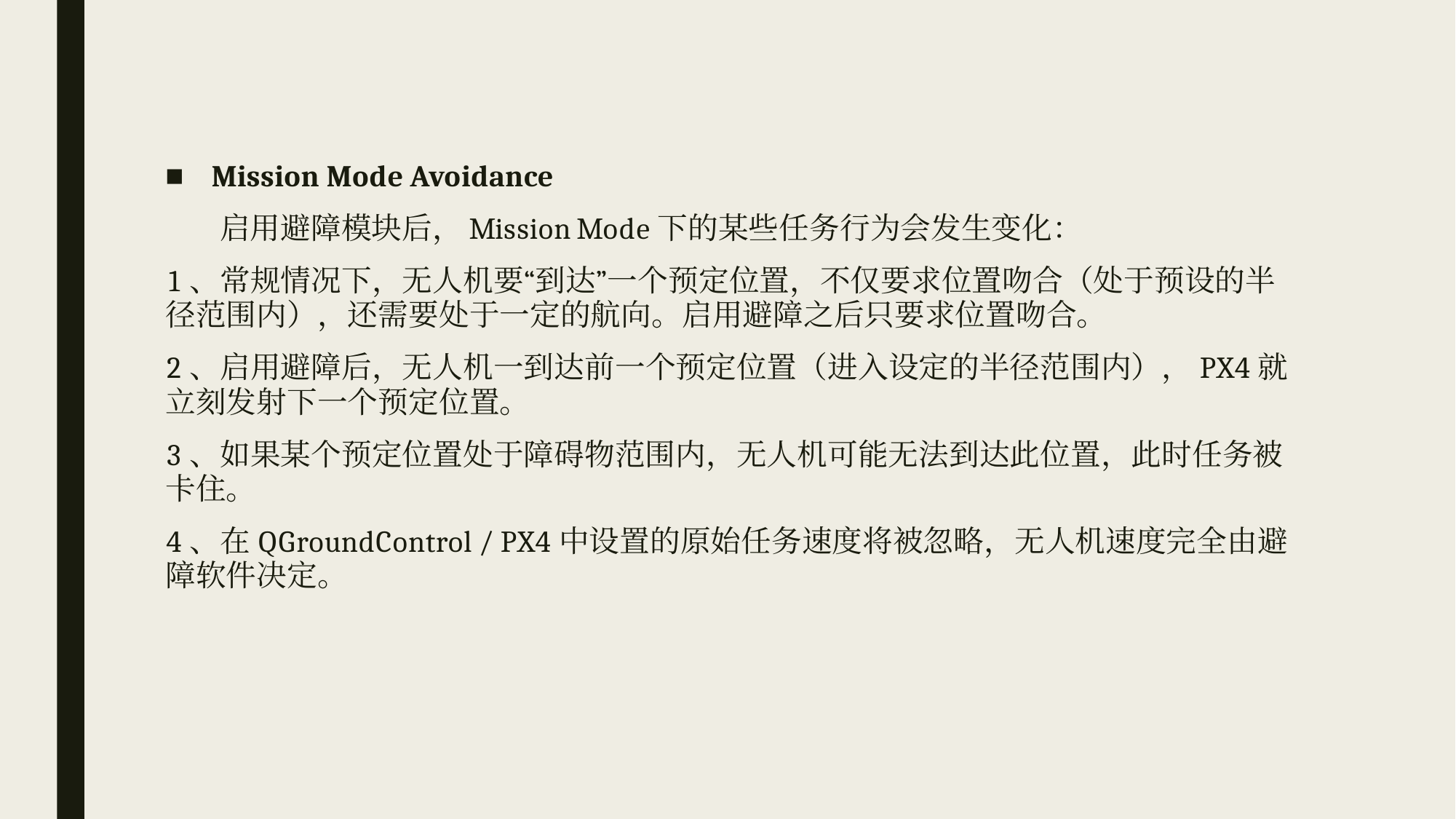

Mission Mode Avoidance
       启用避障模块后，Mission Mode下的某些任务行为会发生变化：
1、常规情况下，无人机要“到达”一个预定位置，不仅要求位置吻合（处于预设的半径范围内），还需要处于一定的航向。启用避障之后只要求位置吻合。
2、启用避障后，无人机一到达前一个预定位置（进入设定的半径范围内），PX4就立刻发射下一个预定位置。
3、如果某个预定位置处于障碍物范围内，无人机可能无法到达此位置，此时任务被卡住。
4、在QGroundControl / PX4中设置的原始任务速度将被忽略，无人机速度完全由避障软件决定。